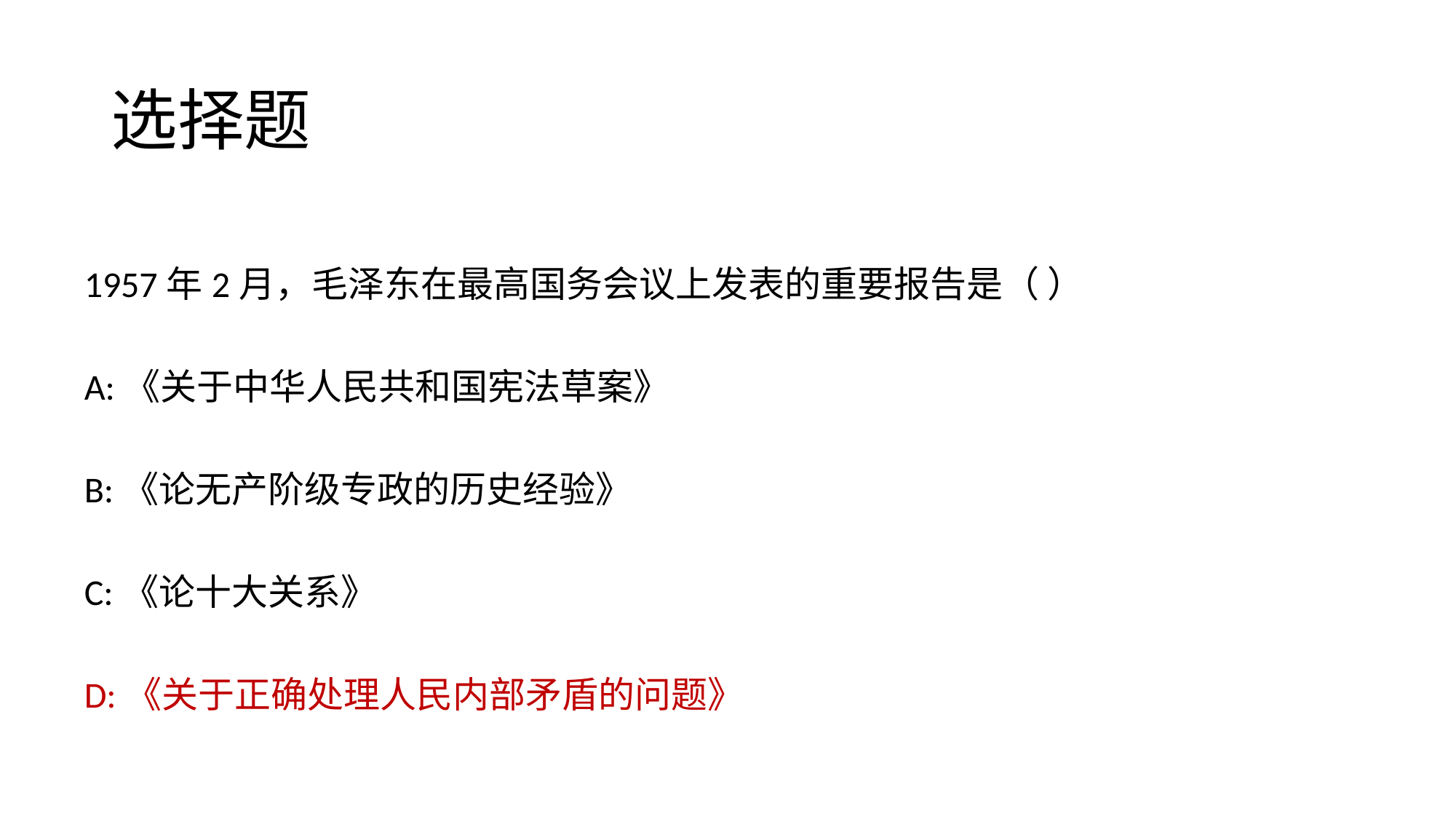

# 选择题
1957年2月，毛泽东在最高国务会议上发表的重要报告是（ ）
A:《关于中华人民共和国宪法草案》
B:《论无产阶级专政的历史经验》
C:《论十大关系》
D:《关于正确处理人民内部矛盾的问题》